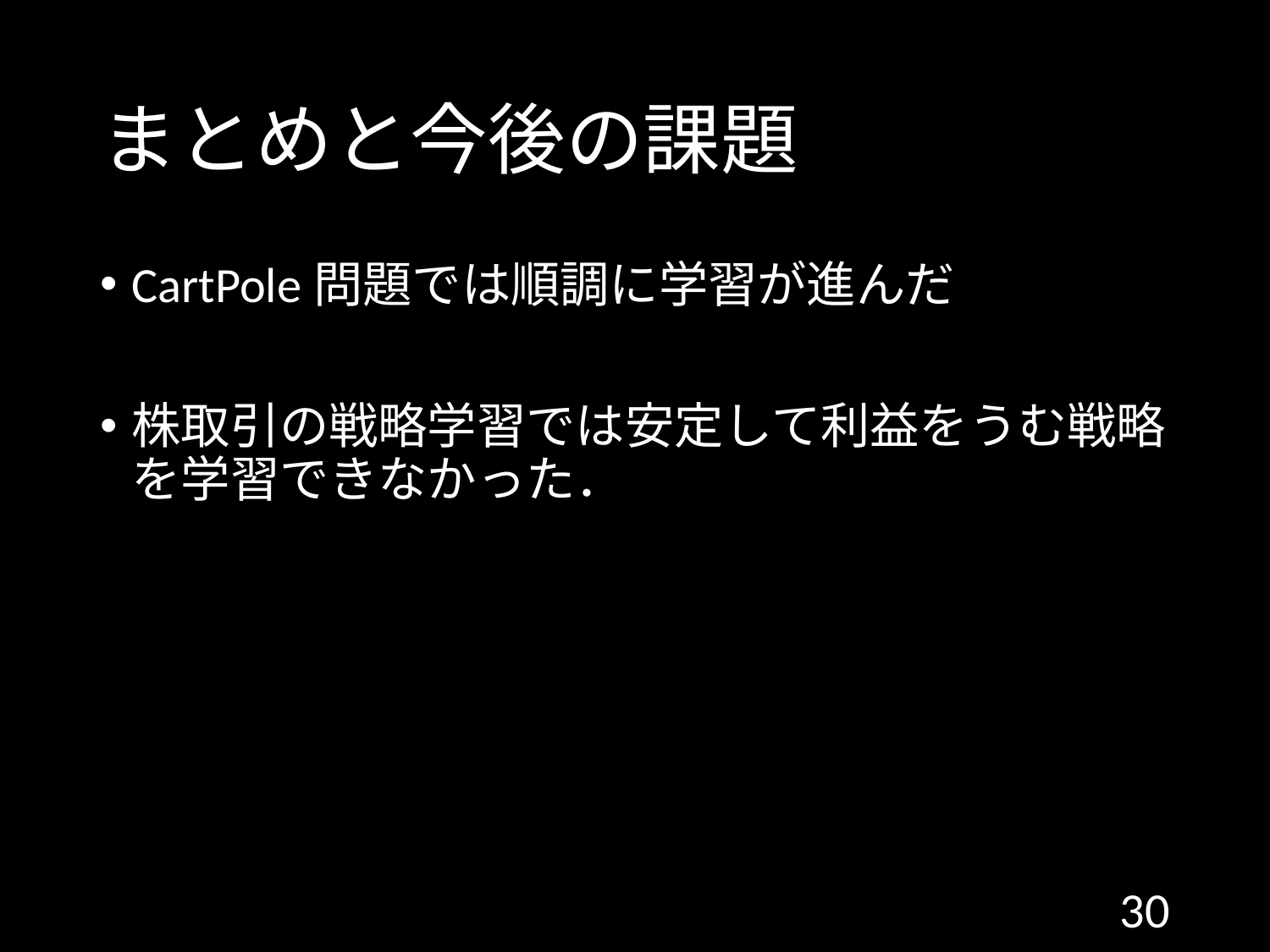

# まとめと今後の課題
CartPole問題では順調に学習が進んだ

株取引の戦略学習では安定して利益をうむ戦略を学習できなかった．

30